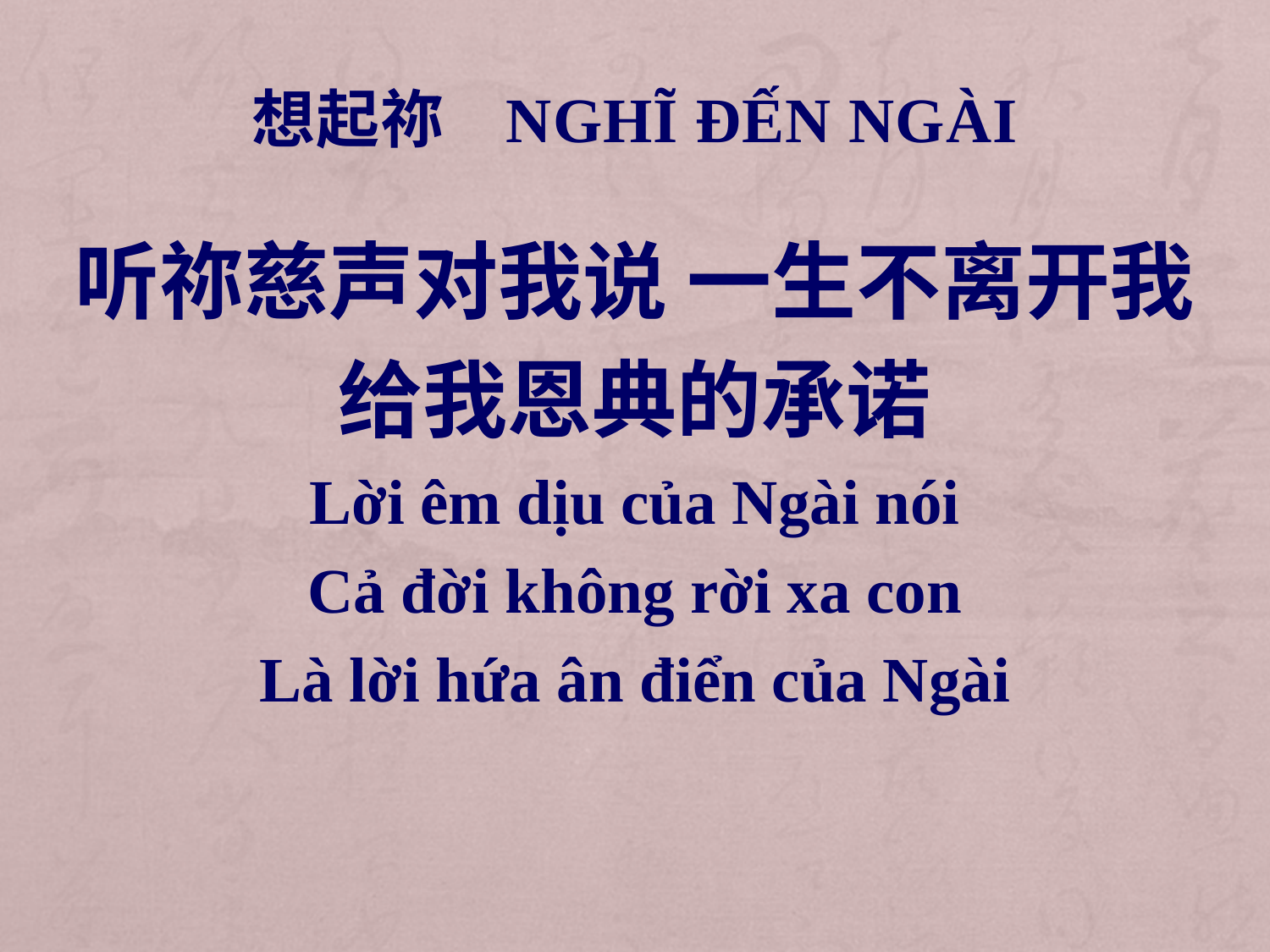

# 想起祢   Nghĩ đến Ngài
听祢慈声对我说 一生不离开我
给我恩典的承诺
Lời êm dịu của Ngài nói
Cả đời không rời xa con
Là lời hứa ân điển của Ngài